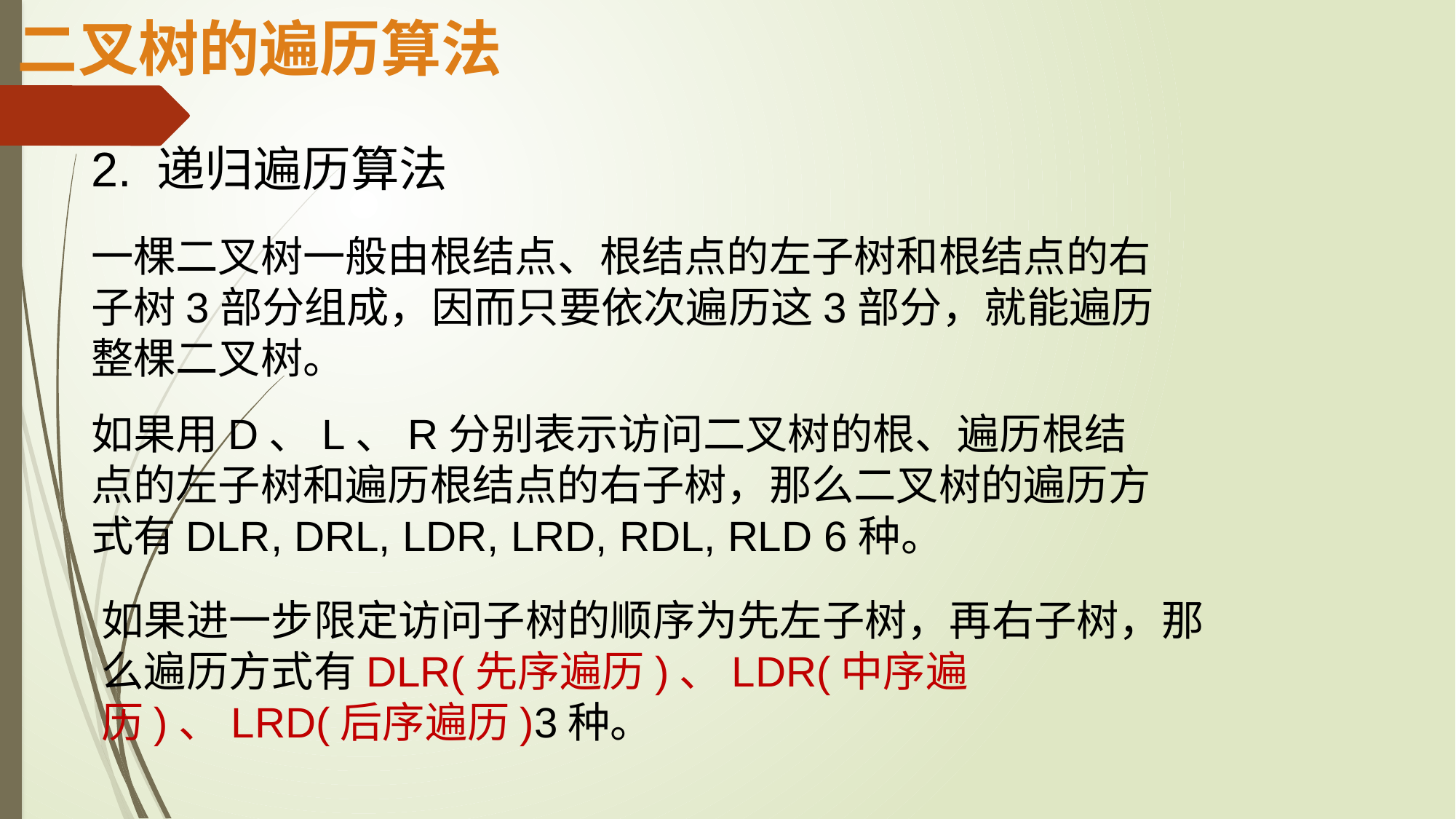

二叉树的遍历算法

2. 递归遍历算法
一棵二叉树一般由根结点、根结点的左子树和根结点的右子树3部分组成，因而只要依次遍历这3部分，就能遍历整棵二叉树。
如果用D、L、R分别表示访问二叉树的根、遍历根结点的左子树和遍历根结点的右子树，那么二叉树的遍历方式有DLR, DRL, LDR, LRD, RDL, RLD 6种。
如果进一步限定访问子树的顺序为先左子树，再右子树，那么遍历方式有DLR(先序遍历)、LDR(中序遍历)、LRD(后序遍历)3种。